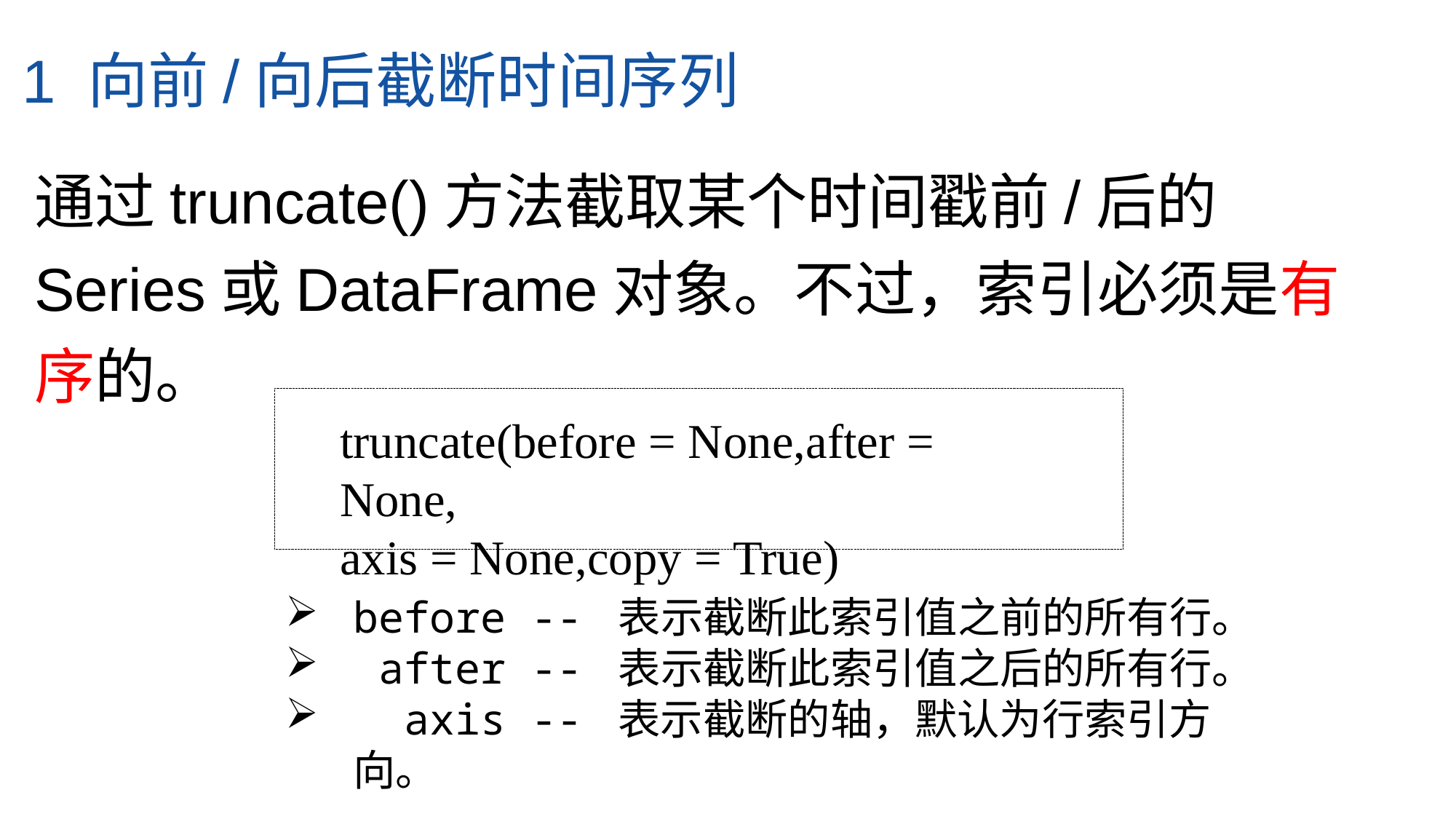

1 向前/向后截断时间序列
通过truncate()方法截取某个时间戳前/后的Series或DataFrame对象。不过，索引必须是有序的。

truncate(before = None,after = None,
axis = None,copy = True)
before -- 表示截断此索引值之前的所有行。
 after -- 表示截断此索引值之后的所有行。
  axis -- 表示截断的轴，默认为行索引方向。